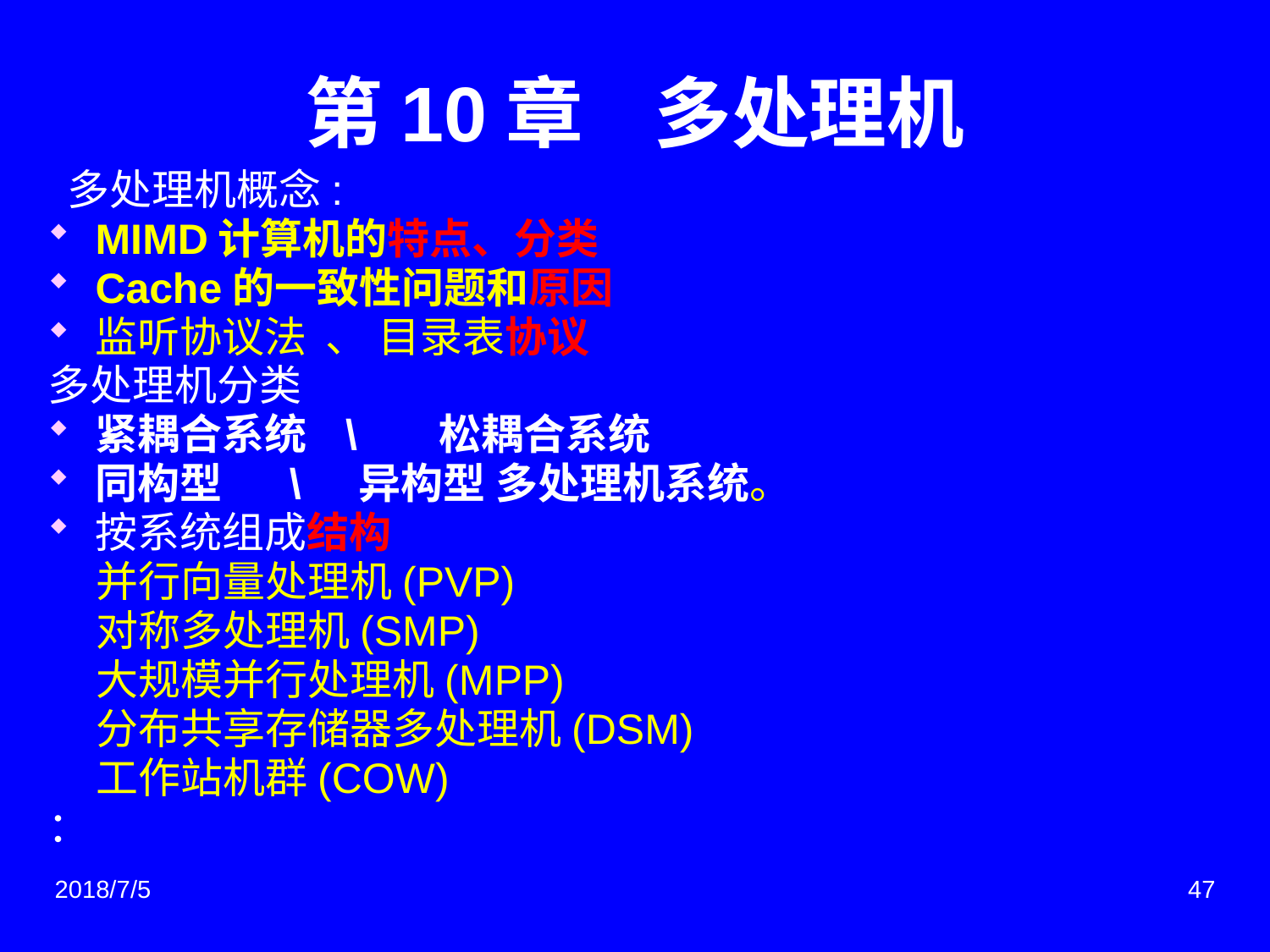

# 第10章    多处理机
 多处理机概念:
MIMD计算机的特点、分类
Cache的一致性问题和原因
监听协议法  、 目录表协议
多处理机分类
紧耦合系统   \      松耦合系统
同构型      \    异构型 多处理机系统。
按系统组成结构
    并行向量处理机(PVP)
    对称多处理机(SMP)
    大规模并行处理机(MPP)
    分布共享存储器多处理机(DSM)
    工作站机群(COW)
：

2018/7/5
47